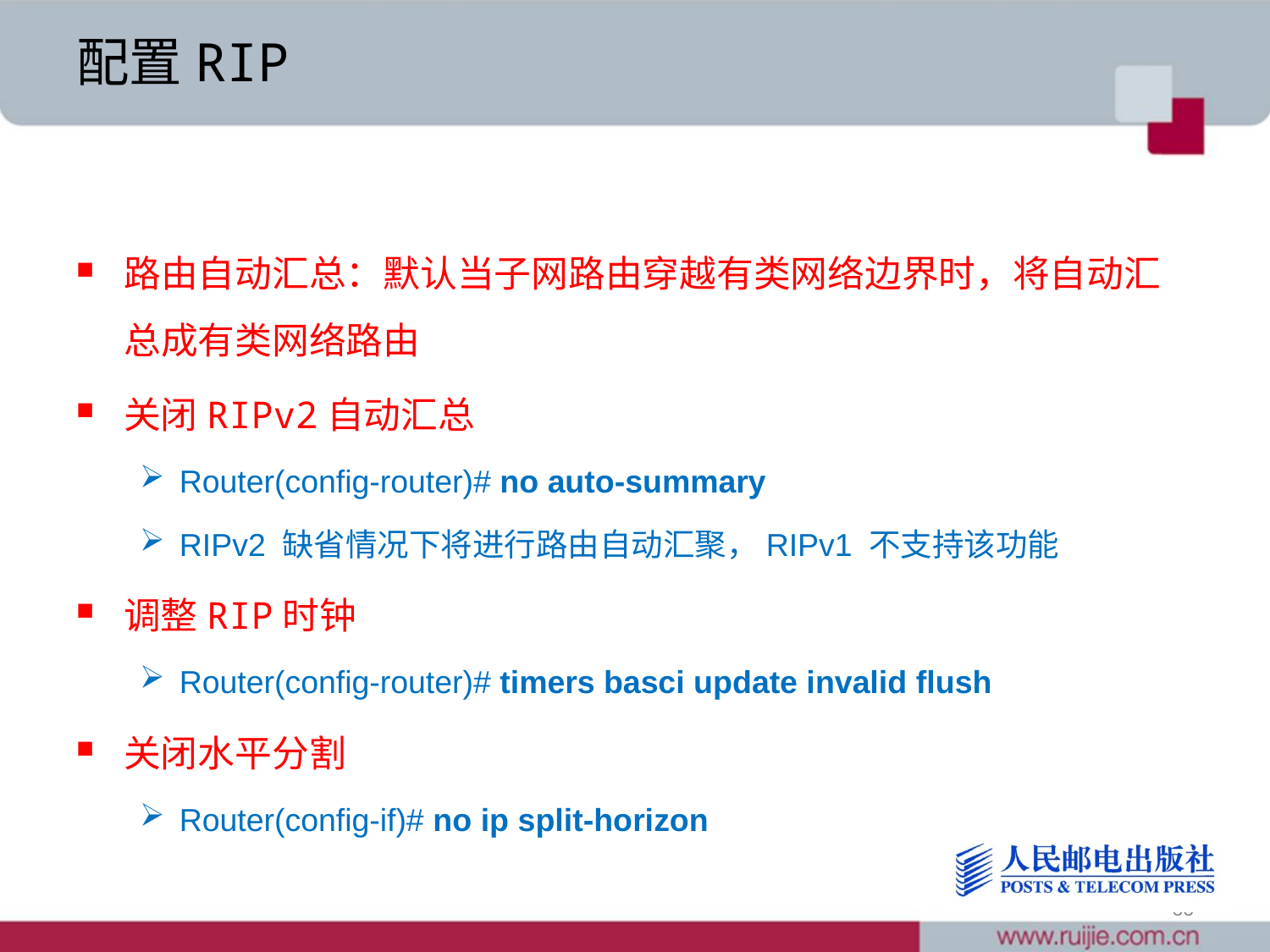

# 配置RIP
路由自动汇总：默认当子网路由穿越有类网络边界时，将自动汇总成有类网络路由
关闭RIPv2自动汇总
Router(config-router)# no auto-summary
RIPv2 缺省情况下将进行路由自动汇聚，RIPv1 不支持该功能
调整RIP时钟
Router(config-router)# timers basci update invalid flush
关闭水平分割
Router(config-if)# no ip split-horizon

33